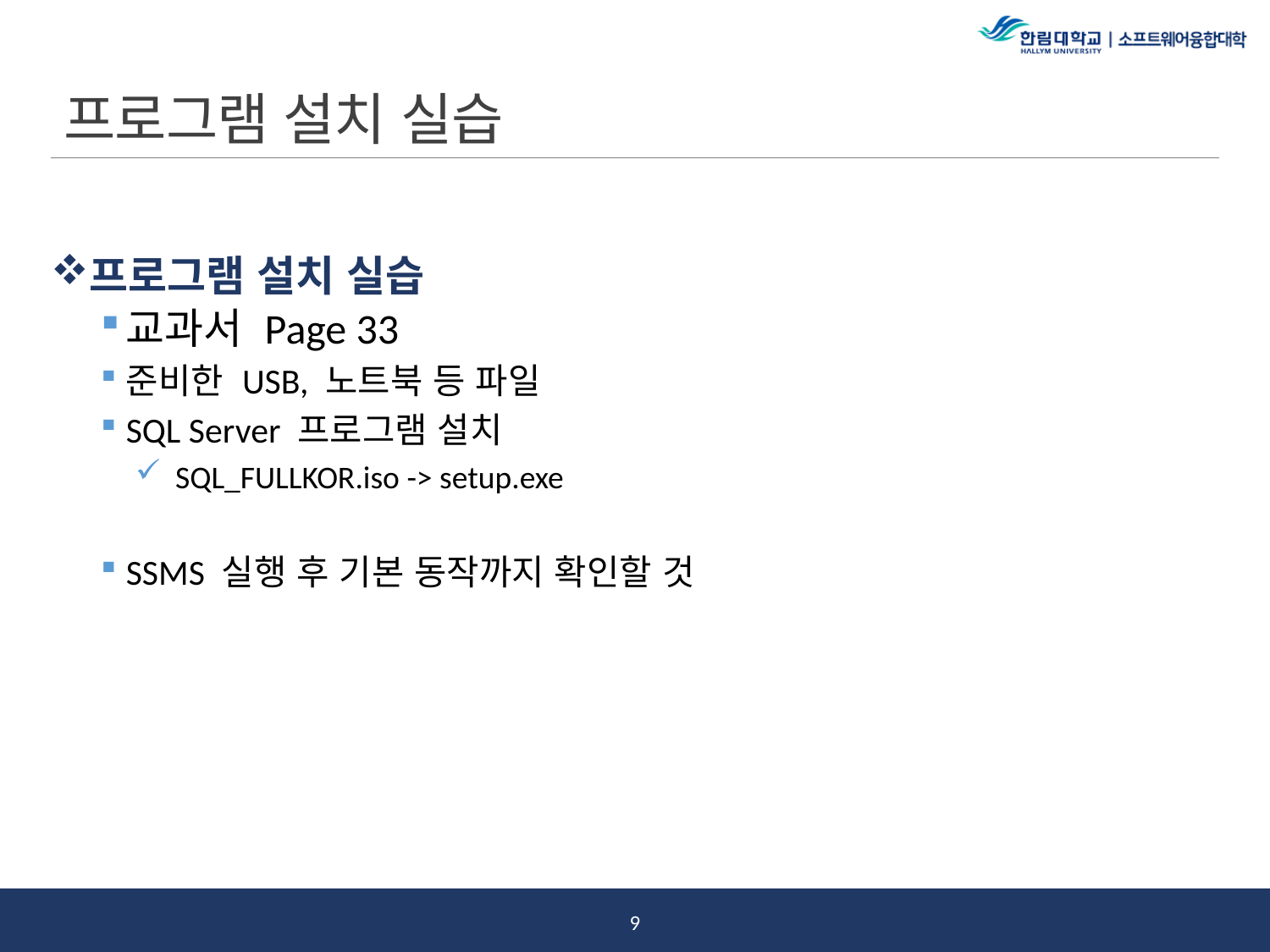

# 프로그램 설치 실습

프로그램 설치 실습
교과서 Page 33
준비한 USB, 노트북 등 파일
SQL Server 프로그램 설치
SQL_FULLKOR.iso -> setup.exe

SSMS 실행 후 기본 동작까지 확인할 것

9